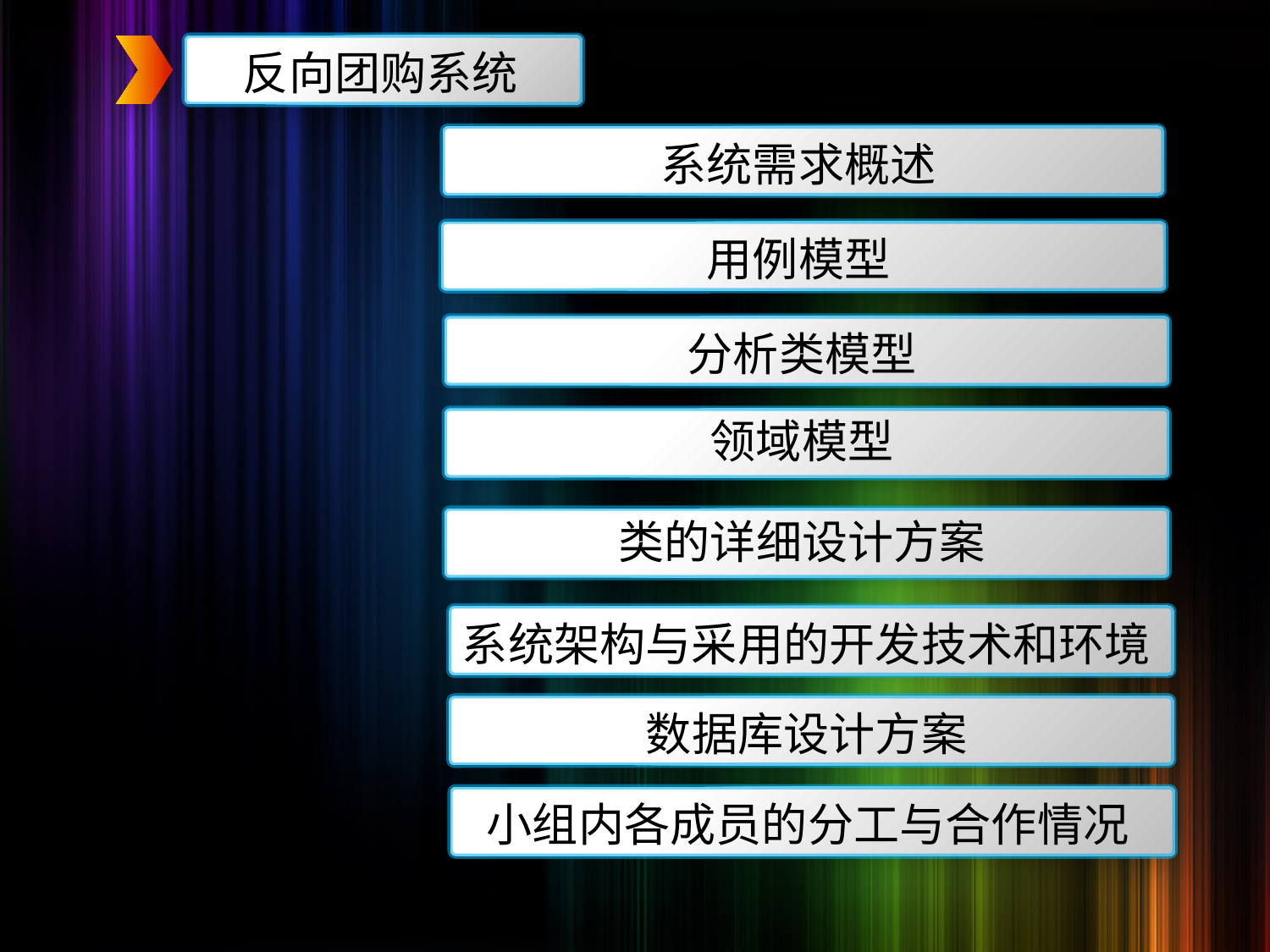

反向团购系统

系统需求概述

用例模型

分析类模型
领域模型

类的详细设计方案

系统架构与采用的开发技术和环境

数据库设计方案

小组内各成员的分工与合作情况